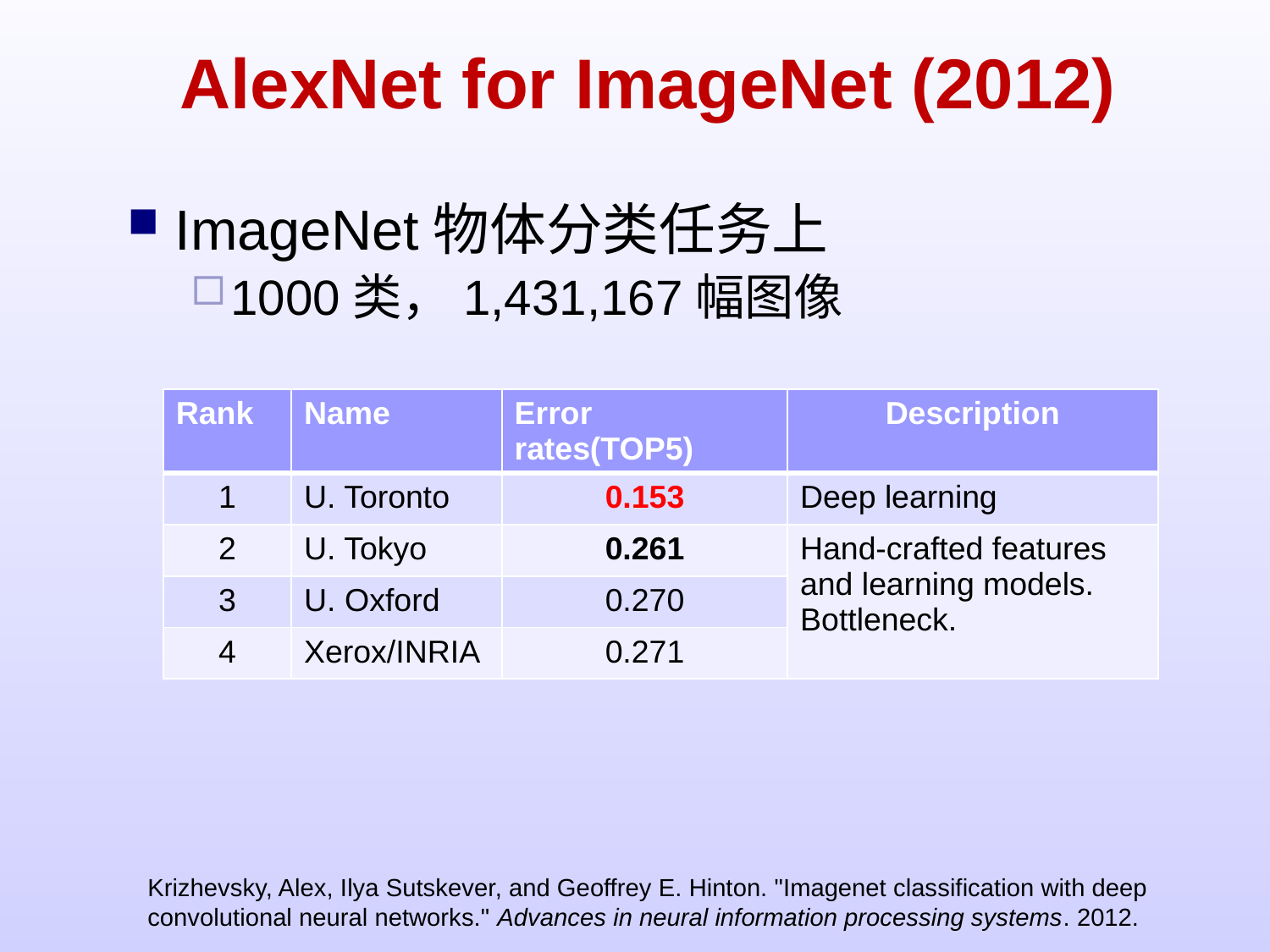

# AlexNet for ImageNet (2012)
ImageNet物体分类任务上
1000类，1,431,167幅图像

| Rank | Name | Error rates(TOP5) | Description |
| --- | --- | --- | --- |
| 1 | U. Toronto | 0.153 | Deep learning |
| 2 | U. Tokyo | 0.261 | Hand-crafted features and learning models. Bottleneck. |
| 3 | U. Oxford | 0.270 |  |
| 4 | Xerox/INRIA | 0.271 |  |
Krizhevsky, Alex, Ilya Sutskever, and Geoffrey E. Hinton. "Imagenet classification with deep convolutional neural networks." Advances in neural information processing systems. 2012.
31